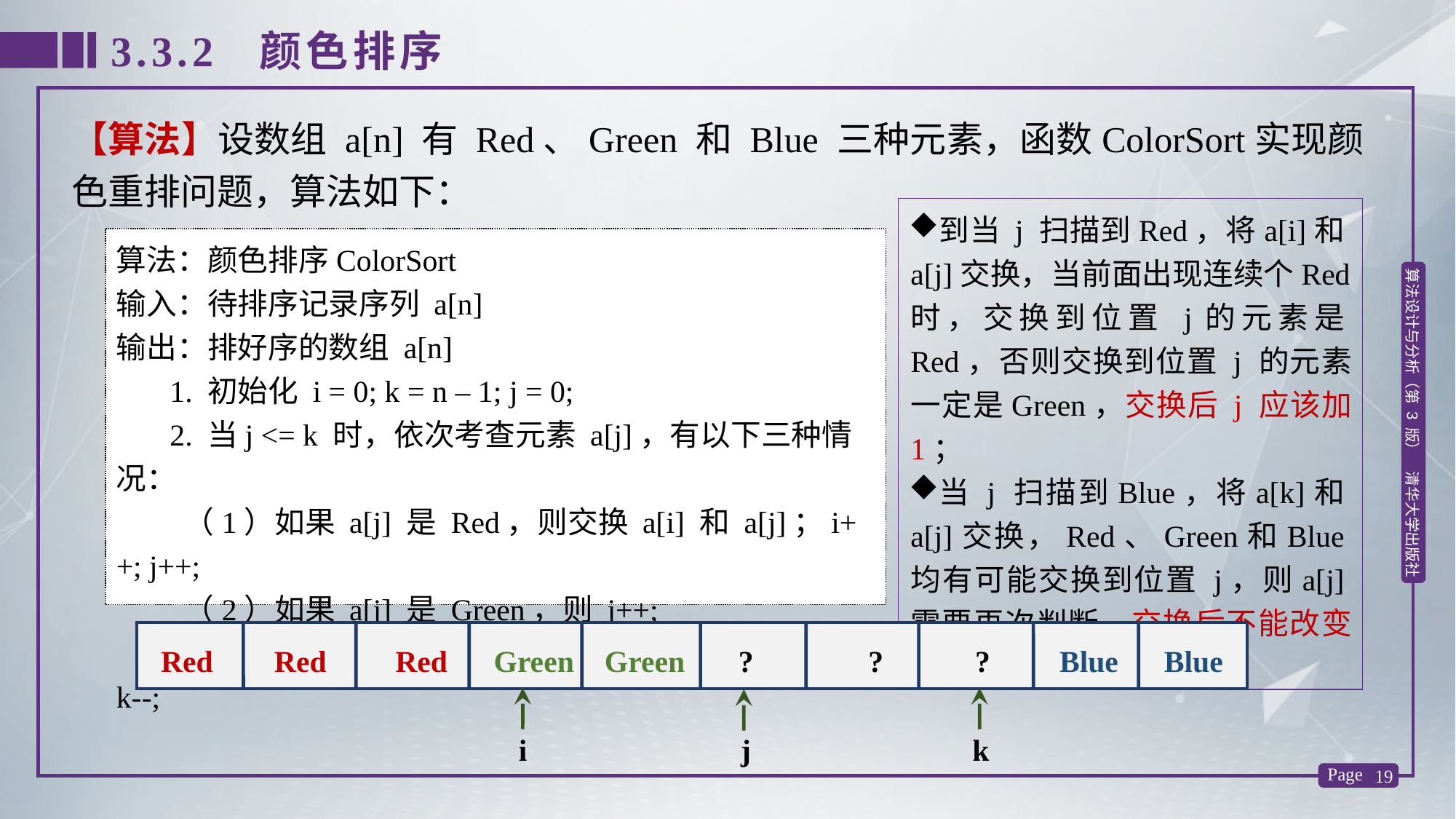

3.3.2  颜色排序
【算法】设数组 a[n] 有 Red、Green 和 Blue 三种元素，函数ColorSort实现颜色重排问题，算法如下：
到当 j 扫描到Red，将a[i]和a[j]交换，当前面出现连续个Red时，交换到位置 j的元素是Red，否则交换到位置 j 的元素一定是Green，交换后 j 应该加 1；
当 j 扫描到Blue，将a[k]和a[j]交换，Red、Green和Blue均有可能交换到位置 j，则a[j]需要再次判断，交换后不能改变 j。
算法：颜色排序ColorSort
输入：待排序记录序列 a[n]
输出：排好序的数组 a[n]
       1. 初始化 i = 0; k = n – 1; j = 0;
       2. 当j <= k 时，依次考查元素 a[j]，有以下三种情况：
         （1）如果 a[j] 是 Red，则交换 a[i] 和 a[j]；i++; j++;
         （2）如果 a[j] 是 Green，则 j++;
         （3）如果 a[j] 是 Blue，则交换 a[k] 和 a[j]；k--;

  Red        Red         Red      Green    Green       ?               ?            ?         Blue      Blue

i                            j                             k